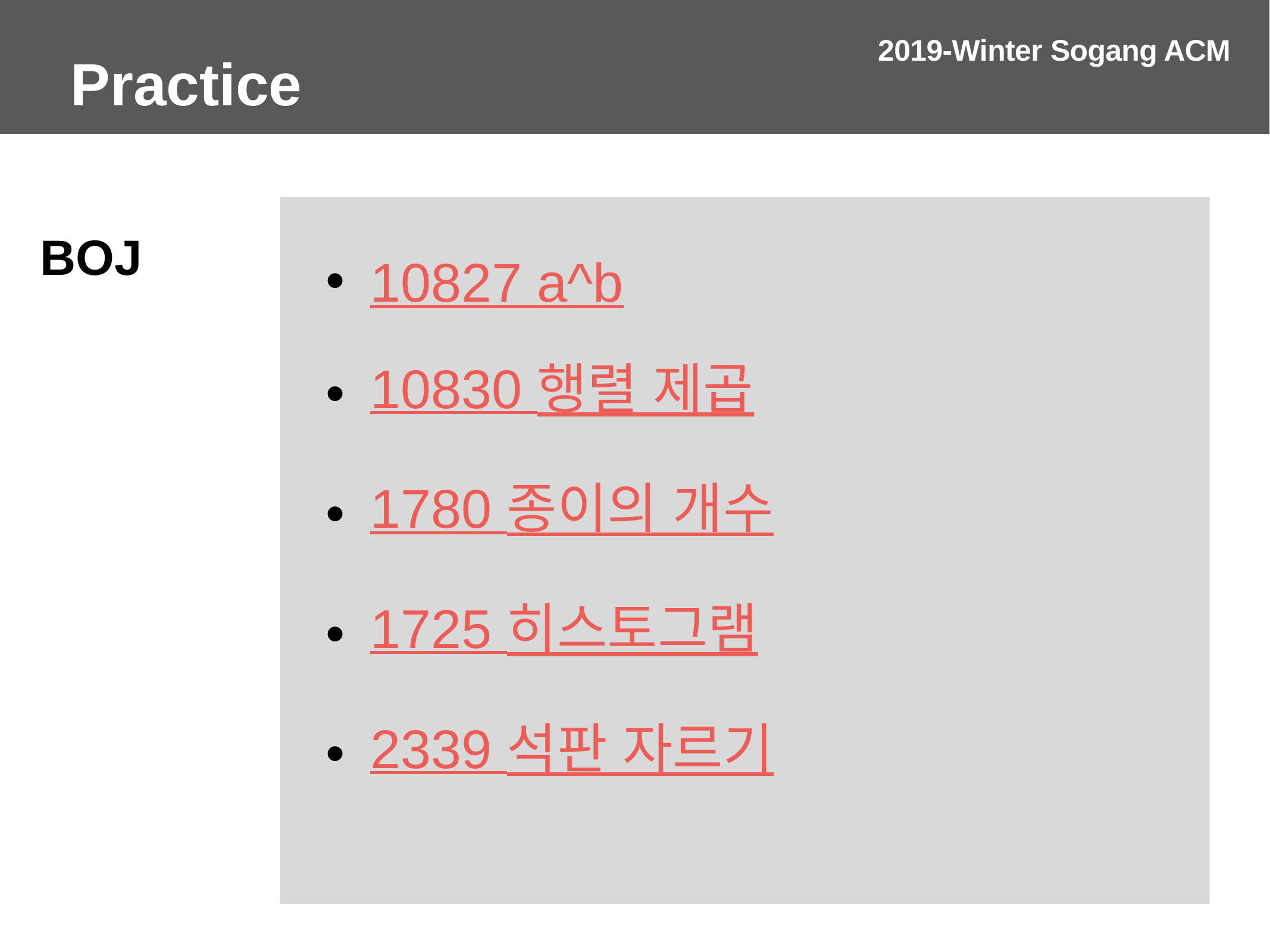

Practice
10827 a^b
10830 행렬 제곱
1780 종이의 개수
1725 히스토그램
2339 석판 자르기
# BOJ
무덤의 역사